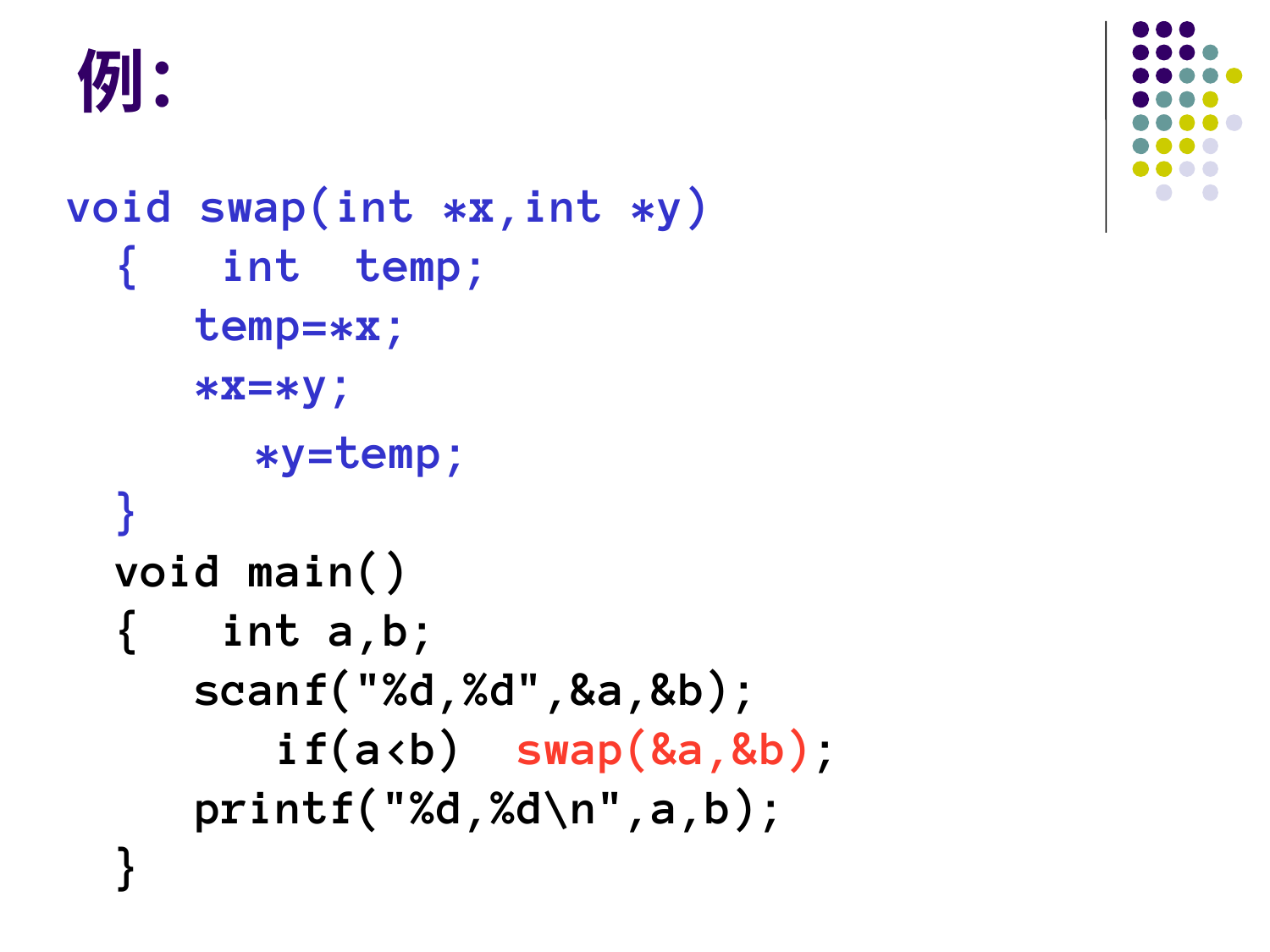

# 例：
void swap(int *x,int *y)
{   int  temp;
   temp=*x;
   *x=*y;
       *y=temp;
}
void main()
{   int a,b;
   scanf("%d,%d",&a,&b);
      if(a<b)  swap(&a,&b);
   printf("%d,%d\n",a,b);
}